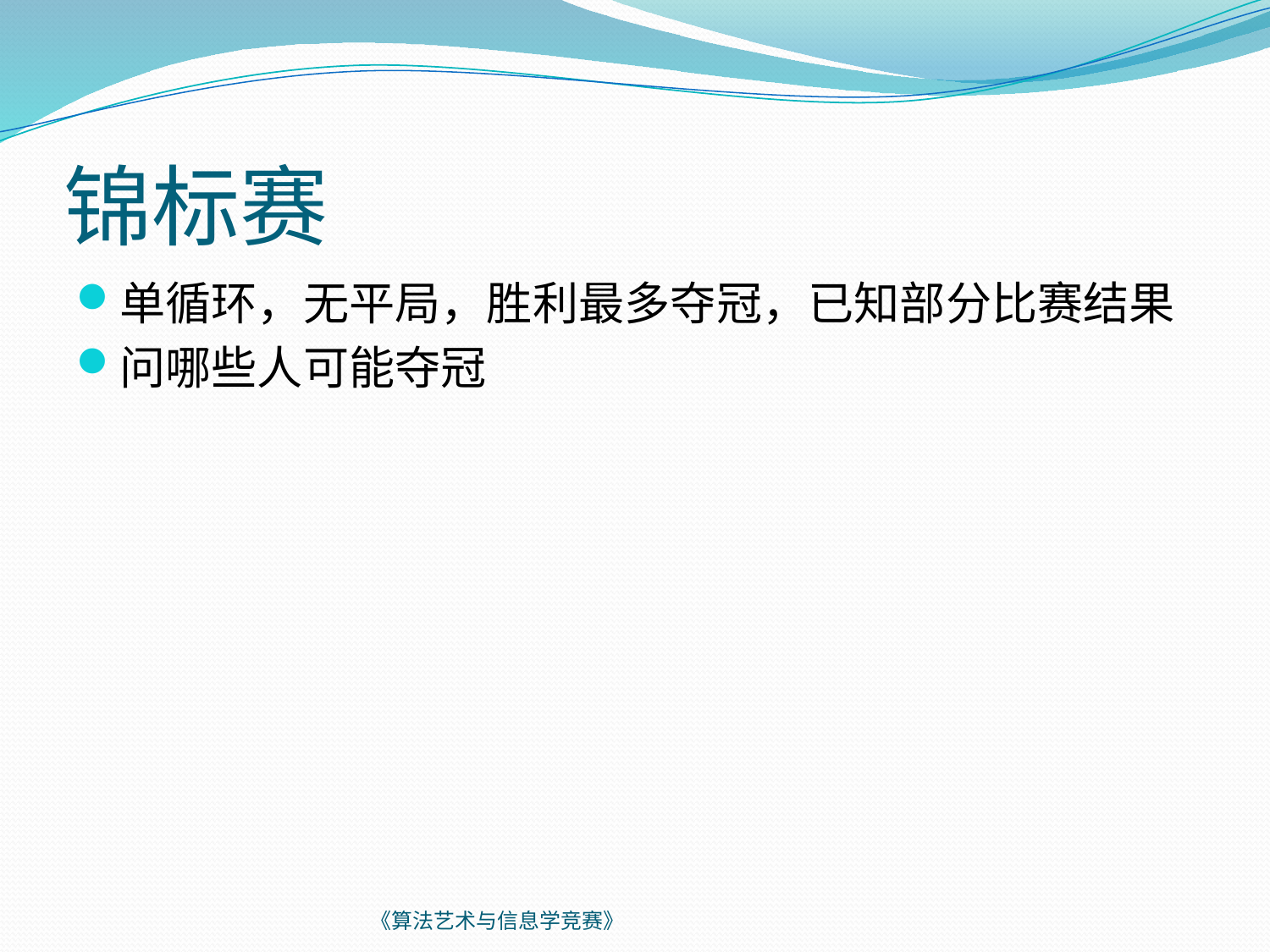

# 锦标赛
单循环，无平局，胜利最多夺冠，已知部分比赛结果
问哪些人可能夺冠

《算法艺术与信息学竞赛》